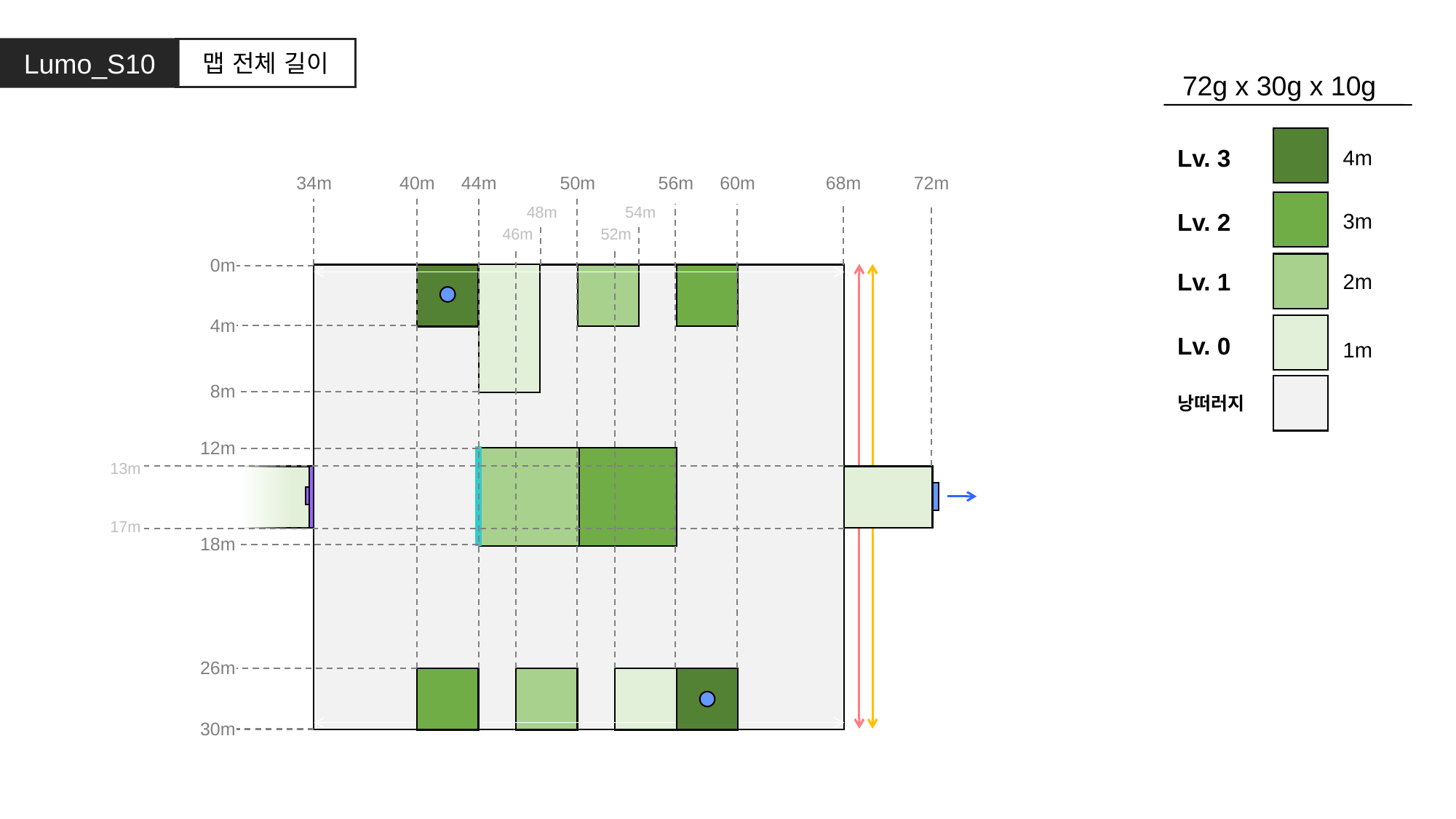

Lumo_S10
맵 전체 길이
72g x 30g x 10g

Lv. 3
4m

Lv. 2
3m

Lv. 1
2m

Lv. 0
1m

낭떠러지
34m
40m
44m
50m
56m
60m
68m
72m
48m
54m
46m
52m
0m

4m
8m
12m
13m
17m
18m
26m
30m